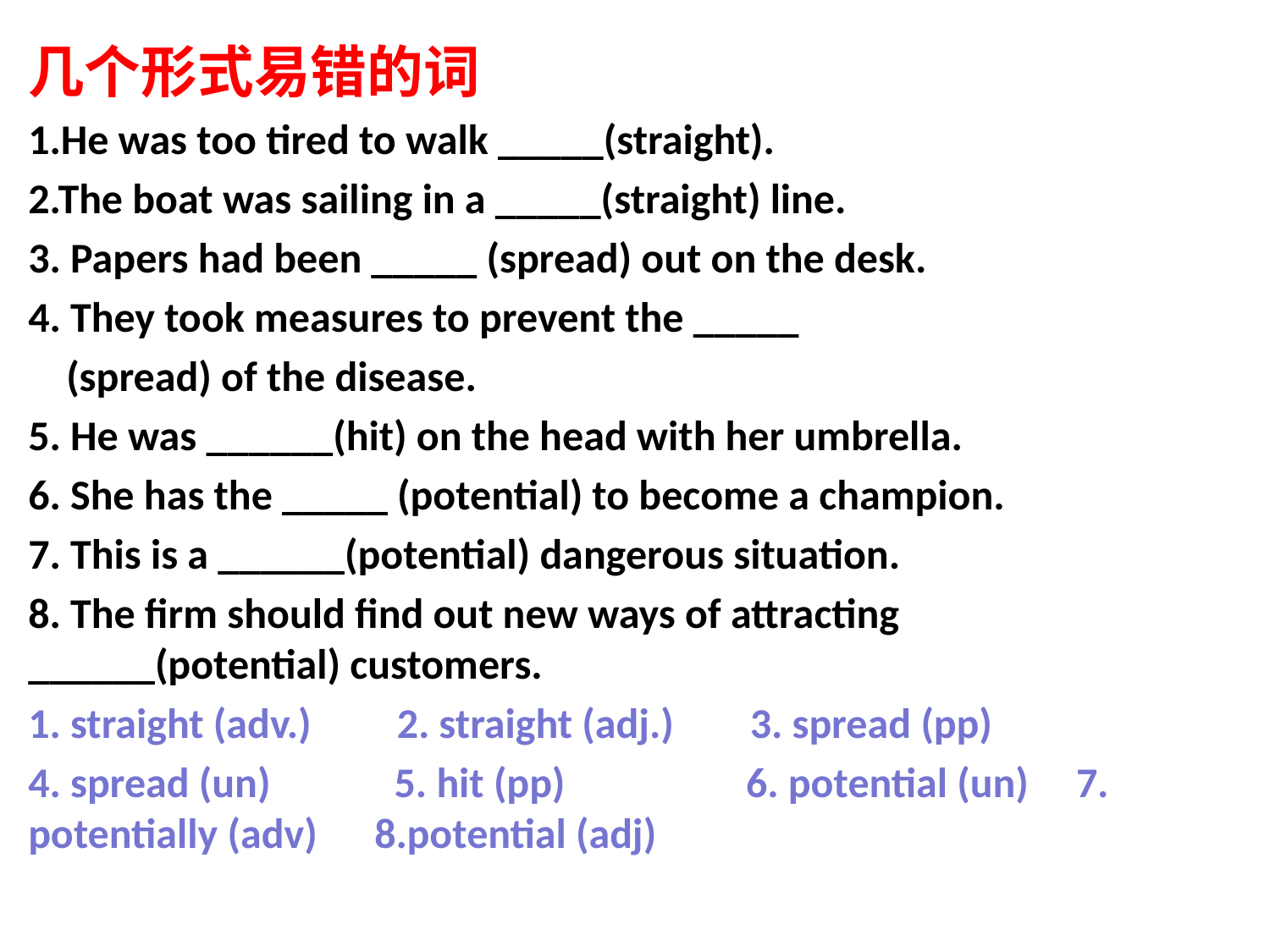

几个形式易错的词
1.He was too tired to walk _____(straight).
2.The boat was sailing in a _____(straight) line.
3. Papers had been _____ (spread) out on the desk.
4. They took measures to prevent the _____
    (spread) of the disease.
5. He was ______(hit) on the head with her umbrella.
6. She has the _____ (potential) to become a champion.
7. This is a ______(potential) dangerous situation.
8. The firm should find out new ways of attracting    	______(potential) customers.
1. straight (adv.)         2. straight (adj.)        3. spread (pp)
4. spread (un)             5. hit (pp)                   6. potential (un)     7. potentially (adv)      8.potential (adj)